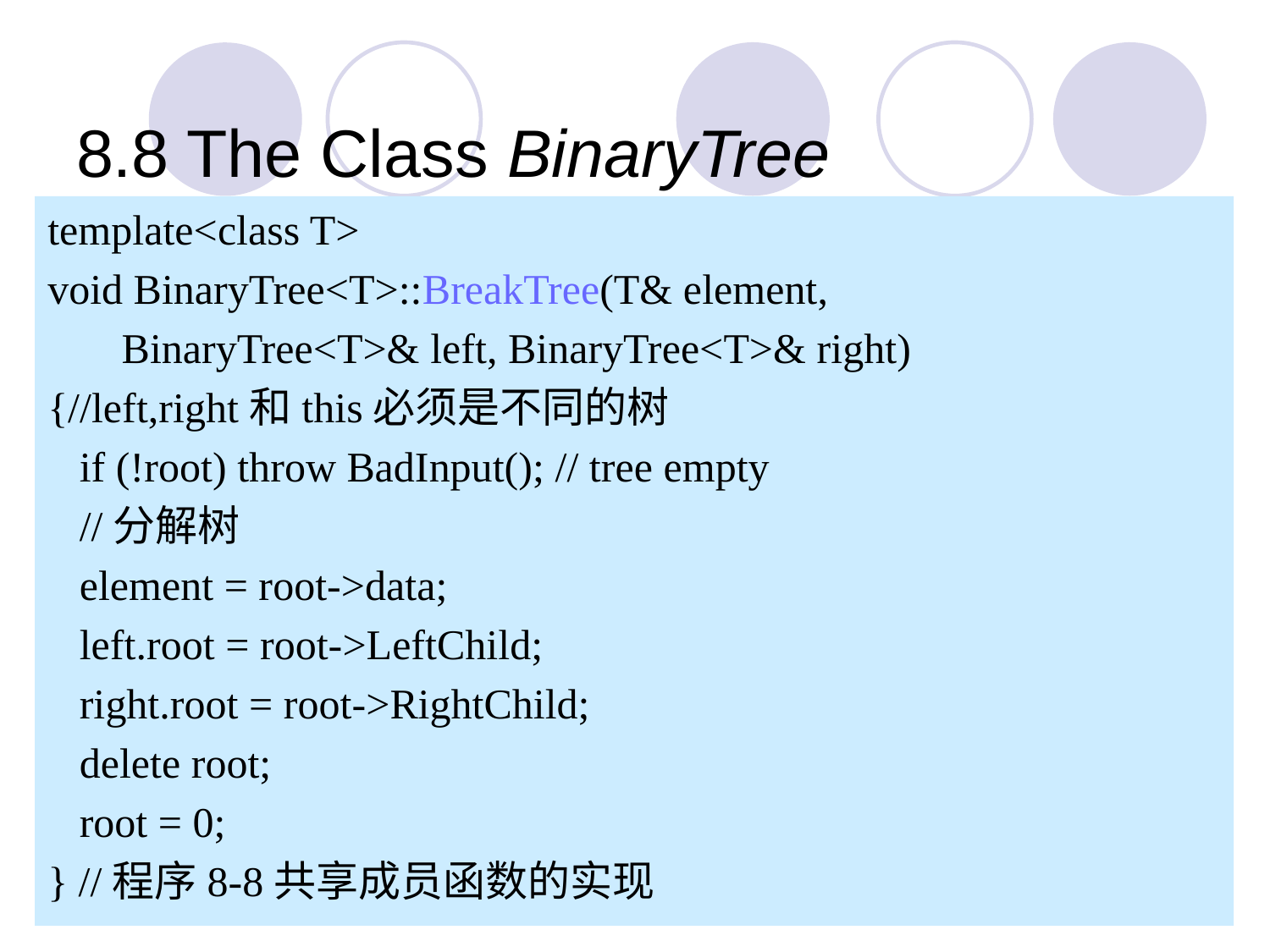

8.8 The Class BinaryTree
47

template<class T>
void BinaryTree<T>::BreakTree(T& element,
       BinaryTree<T>& left, BinaryTree<T>& right)
{//left,right和this必须是不同的树
   if (!root) throw BadInput(); // tree empty
   //分解树
   element = root->data;
   left.root = root->LeftChild;
   right.root = root->RightChild;
   delete root;
   root = 0;
} //程序8-8共享成员函数的实现